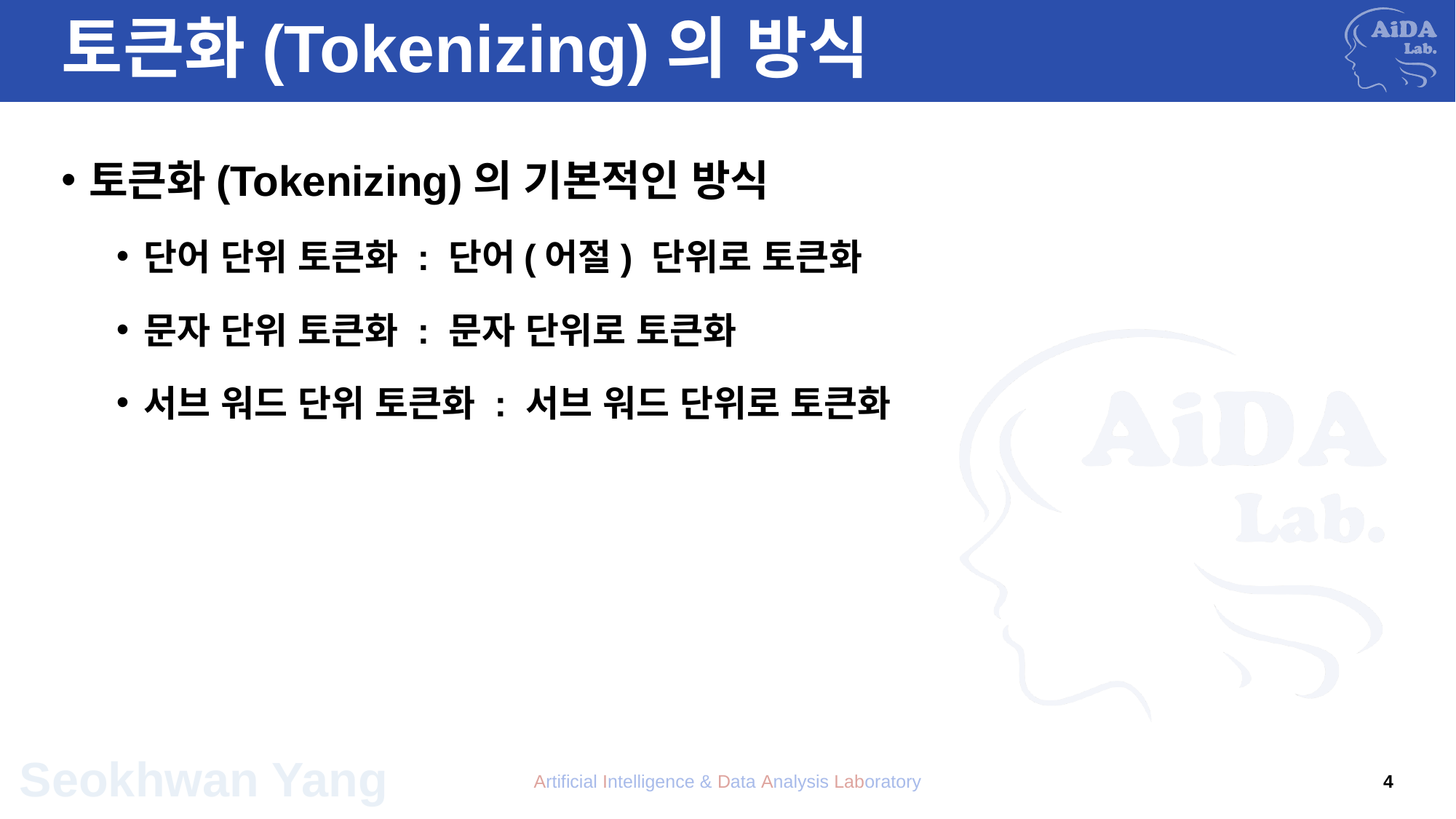

# 토큰화(Tokenizing)의 방식
토큰화(Tokenizing)의 기본적인 방식
단어 단위 토큰화 : 단어(어절) 단위로 토큰화
문자 단위 토큰화 : 문자 단위로 토큰화
서브 워드 단위 토큰화 : 서브 워드 단위로 토큰화
Artificial Intelligence & Data Analysis Laboratory
4